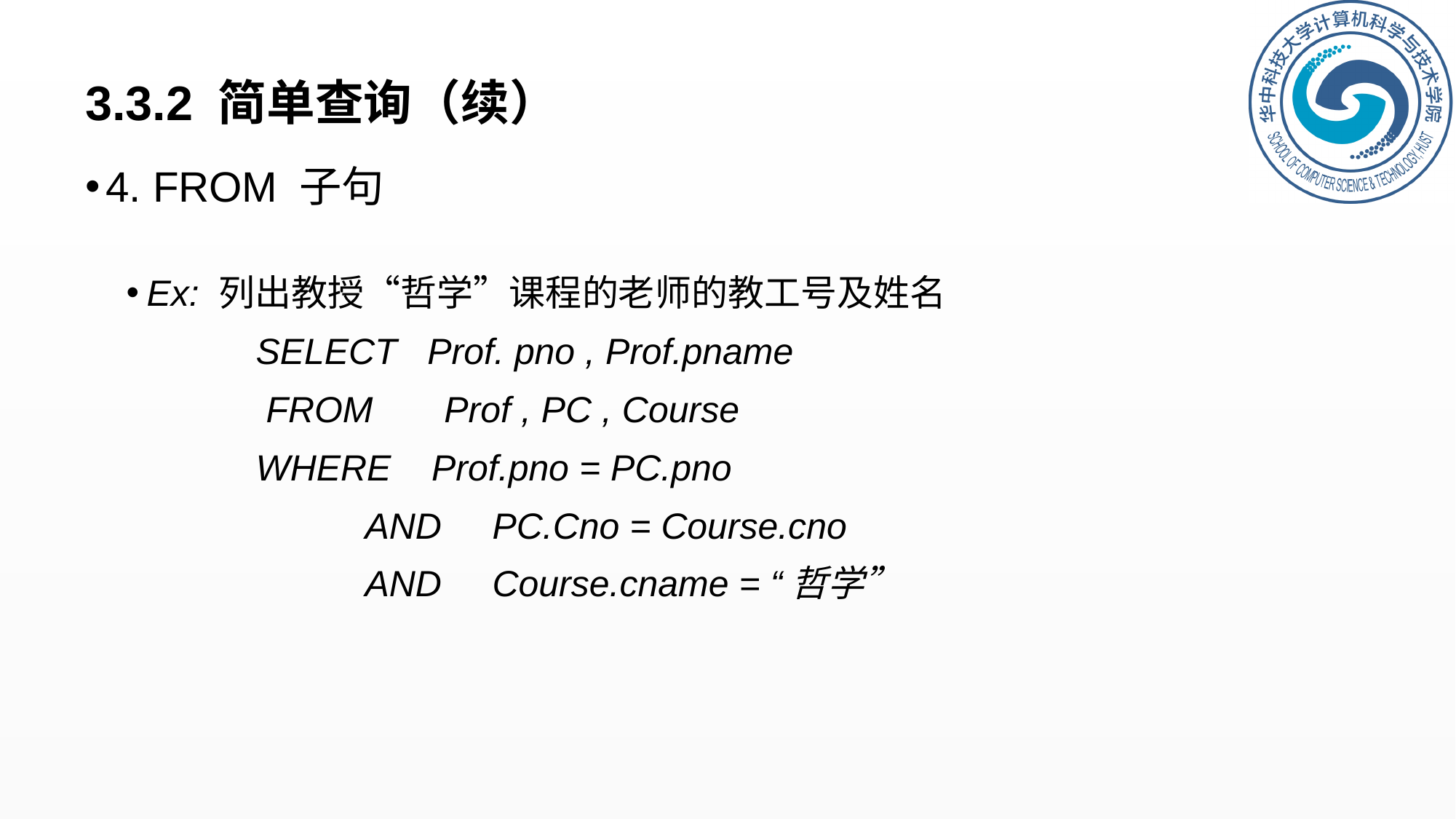

# 3.3.2 简单查询（续）
4. FROM 子句

Ex: 列出教授“哲学”课程的老师的教工号及姓名
     	SELECT   Prof. pno , Prof.pname
		 FROM       Prof , PC , Course
		WHERE    Prof.pno = PC.pno
			AND     PC.Cno = Course.cno
			AND     Course.cname = “哲学”